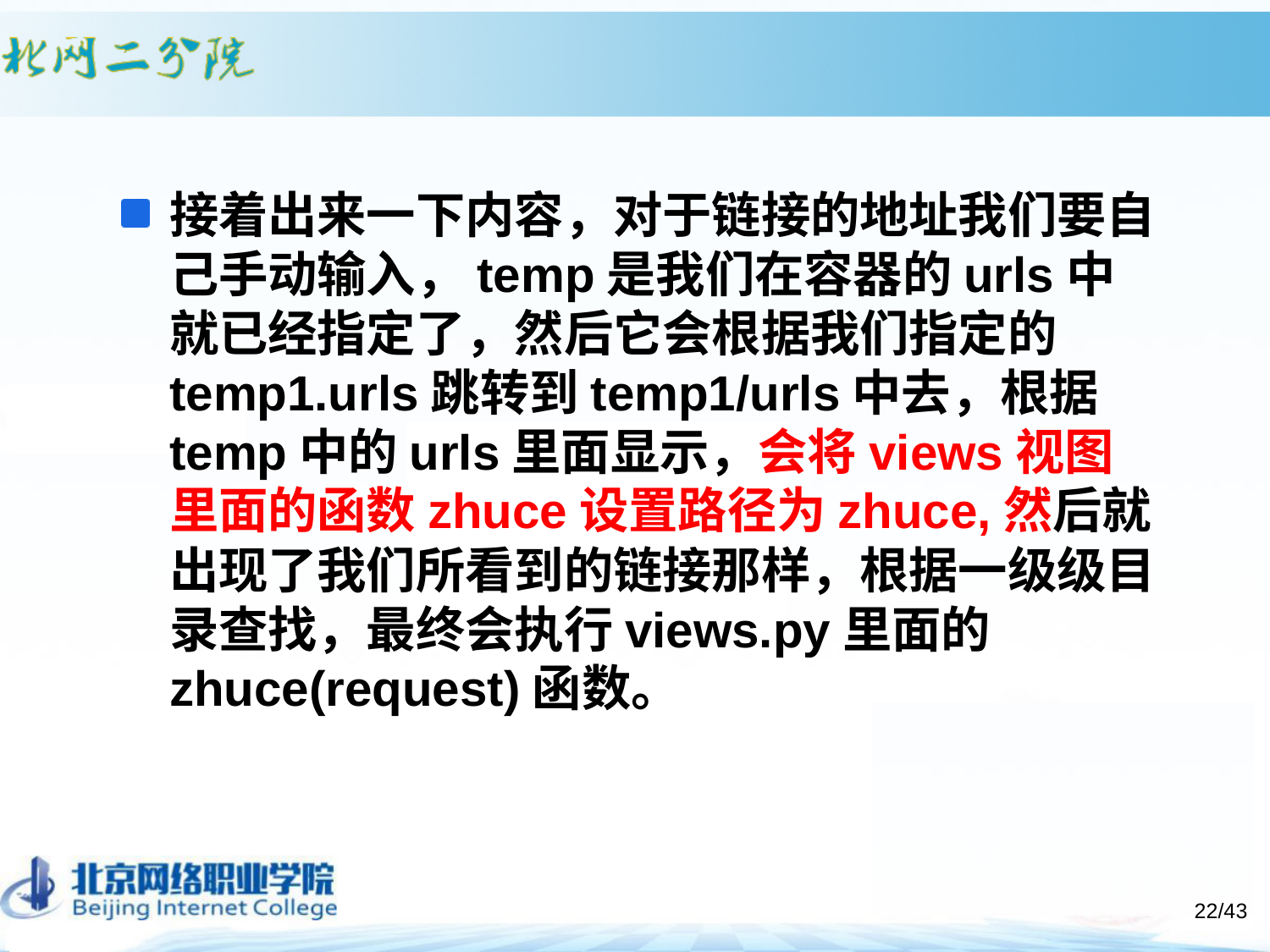

#
接着出来一下内容，对于链接的地址我们要自己手动输入，temp是我们在容器的urls中就已经指定了，然后它会根据我们指定的temp1.urls跳转到temp1/urls中去，根据temp中的urls里面显示，会将views视图里面的函数zhuce设置路径为zhuce,然后就出现了我们所看到的链接那样，根据一级级目录查找，最终会执行views.py里面的zhuce(request)函数。

22/43